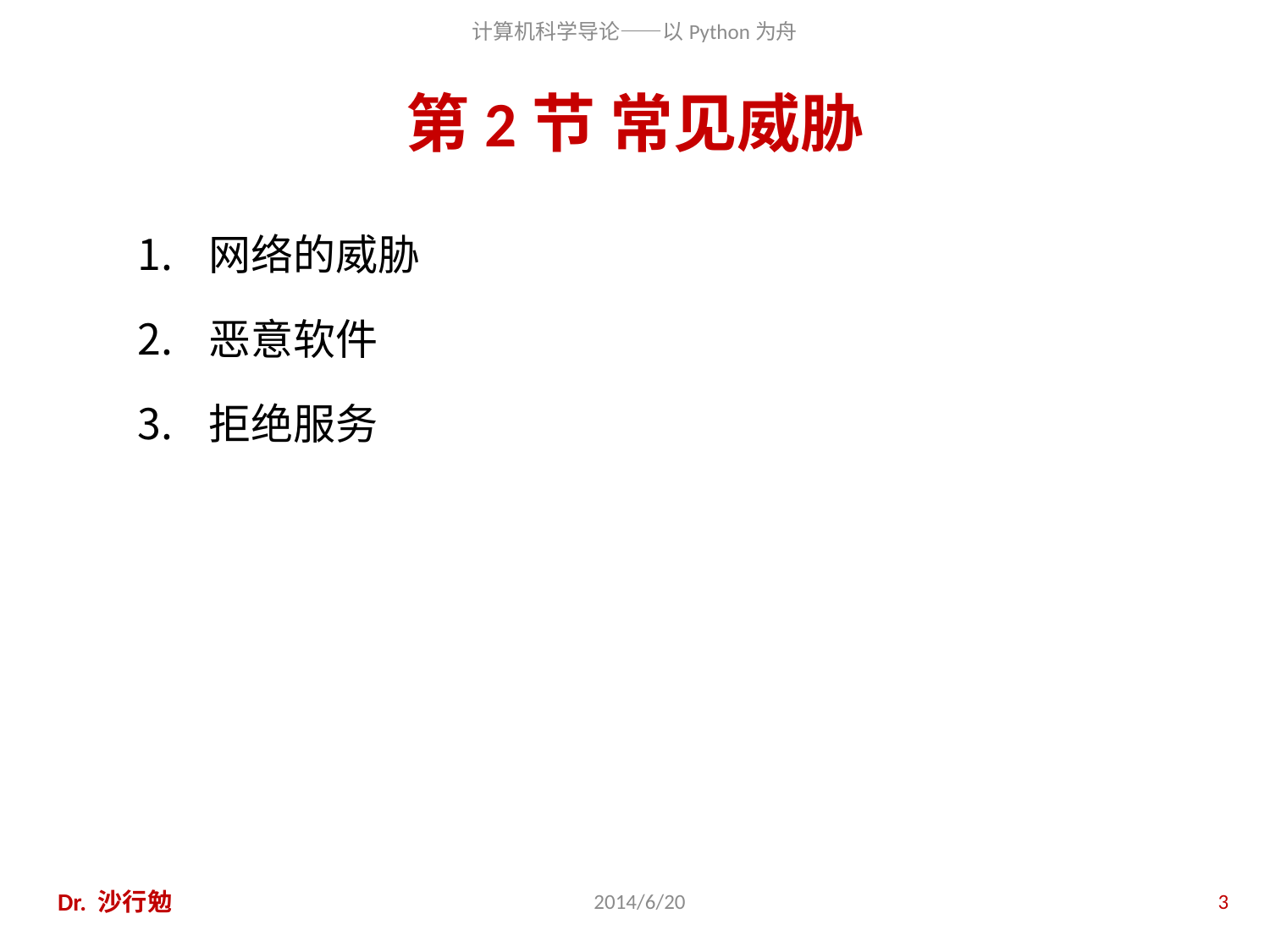

# 第2节 常见威胁
网络的威胁
恶意软件
拒绝服务
Dr. 沙行勉
2014/6/20
3